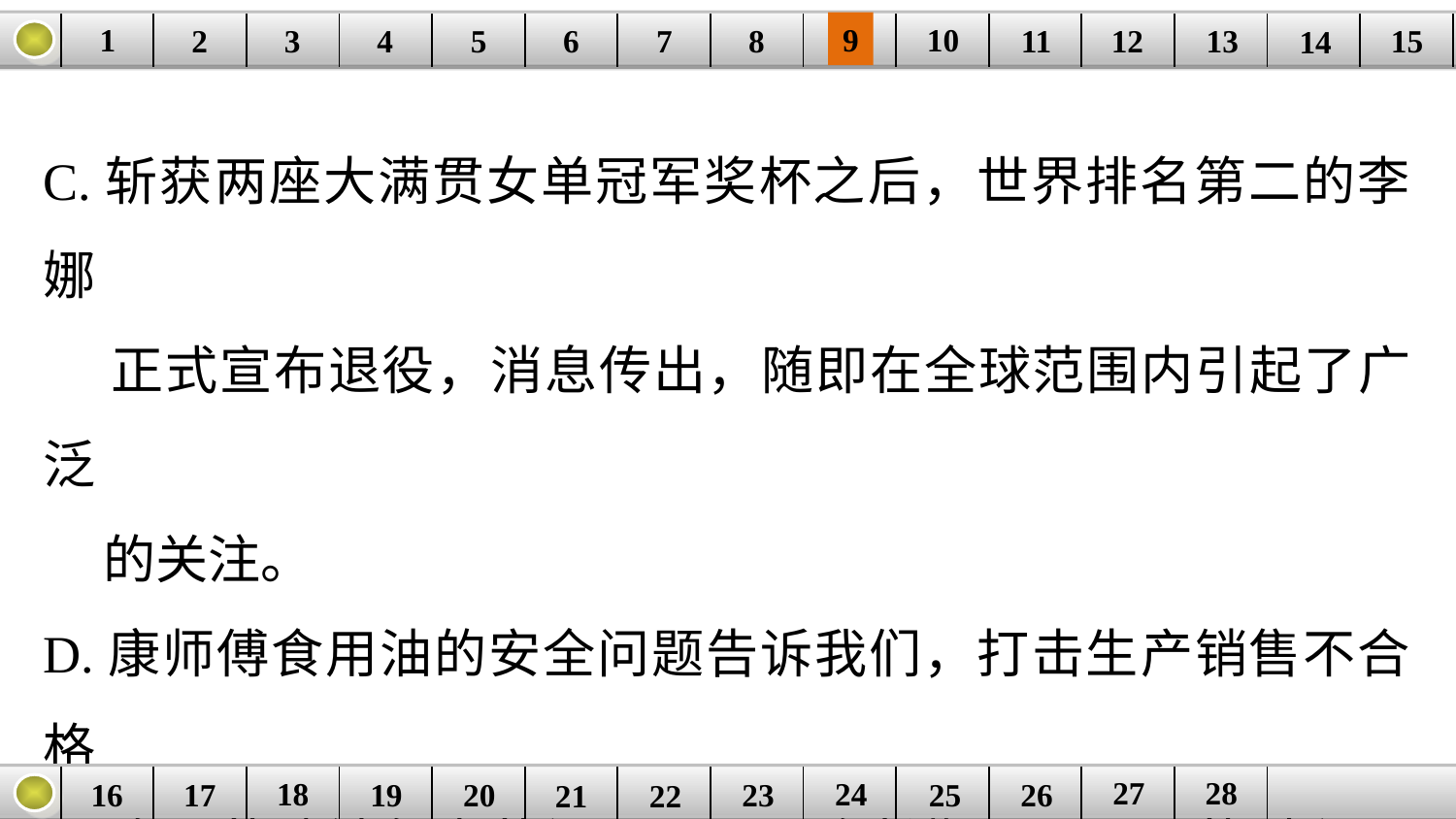

9
10
1
3
4
5
6
8
11
2
12
15
|  |  |  |  |  |  |  |  |  |  |  |  |  |  |  |
| --- | --- | --- | --- | --- | --- | --- | --- | --- | --- | --- | --- | --- | --- | --- |
7
13
14

C.斩获两座大满贯女单冠军奖杯之后，世界排名第二的李娜
    正式宣布退役，消息传出，随即在全球范围内引起了广泛
    的关注。
D.康师傅食用油的安全问题告诉我们，打击生产销售不合格
    食品的违法行为的问题，是一个长期而又艰巨的过程，不
    是一两次专项整治行动就能奏效的，还必须加大处罚力度。

27
28
18
24
16
25
26
|  |  |  |  |  |  |  |  |  |  |  |  |  |
| --- | --- | --- | --- | --- | --- | --- | --- | --- | --- | --- | --- | --- |
23
17
19
20
21
22